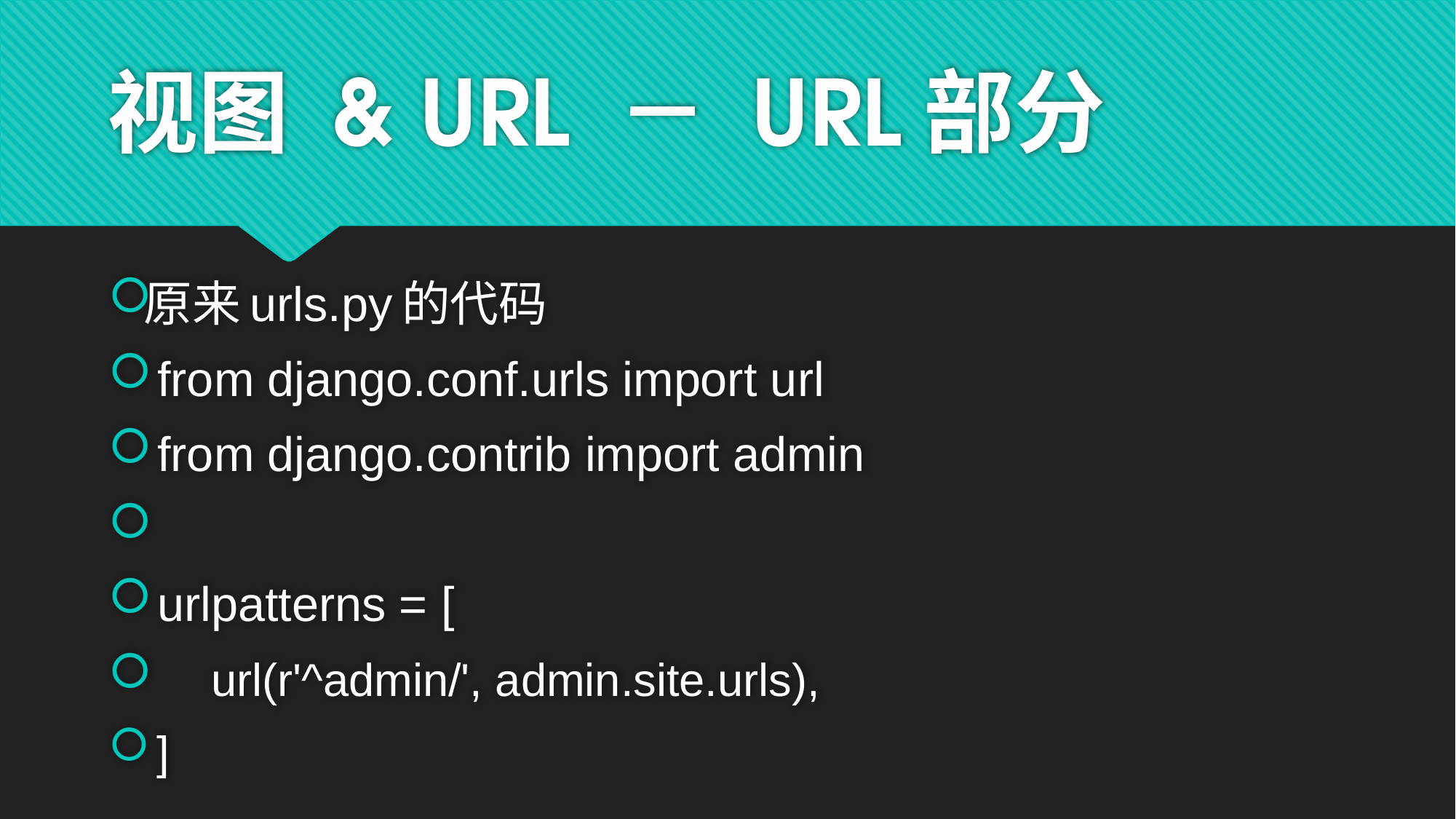

# 视图 & URL － URL部分
原来urls.py的代码
 from django.conf.urls import url
 from django.contrib import admin

 urlpatterns = [
     url(r'^admin/', admin.site.urls),
 ]